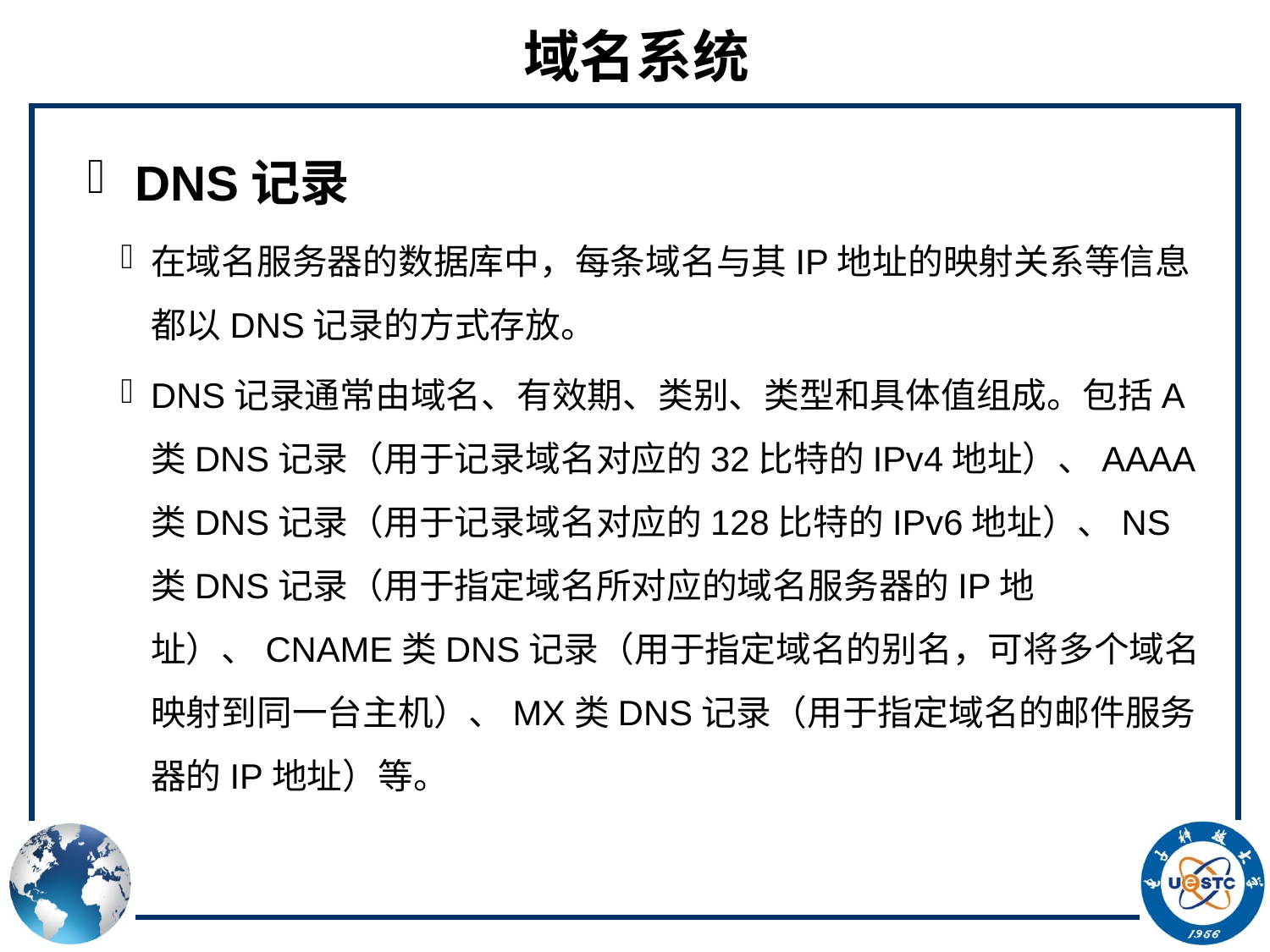

# 域名系统
DNS记录
在域名服务器的数据库中，每条域名与其IP地址的映射关系等信息都以DNS记录的方式存放。
DNS记录通常由域名、有效期、类别、类型和具体值组成。包括A类DNS记录（用于记录域名对应的32比特的IPv4地址）、AAAA类DNS记录（用于记录域名对应的128比特的IPv6地址）、NS类DNS记录（用于指定域名所对应的域名服务器的IP地址）、CNAME类DNS记录（用于指定域名的别名，可将多个域名映射到同一台主机）、MX类DNS记录（用于指定域名的邮件服务器的IP地址）等。